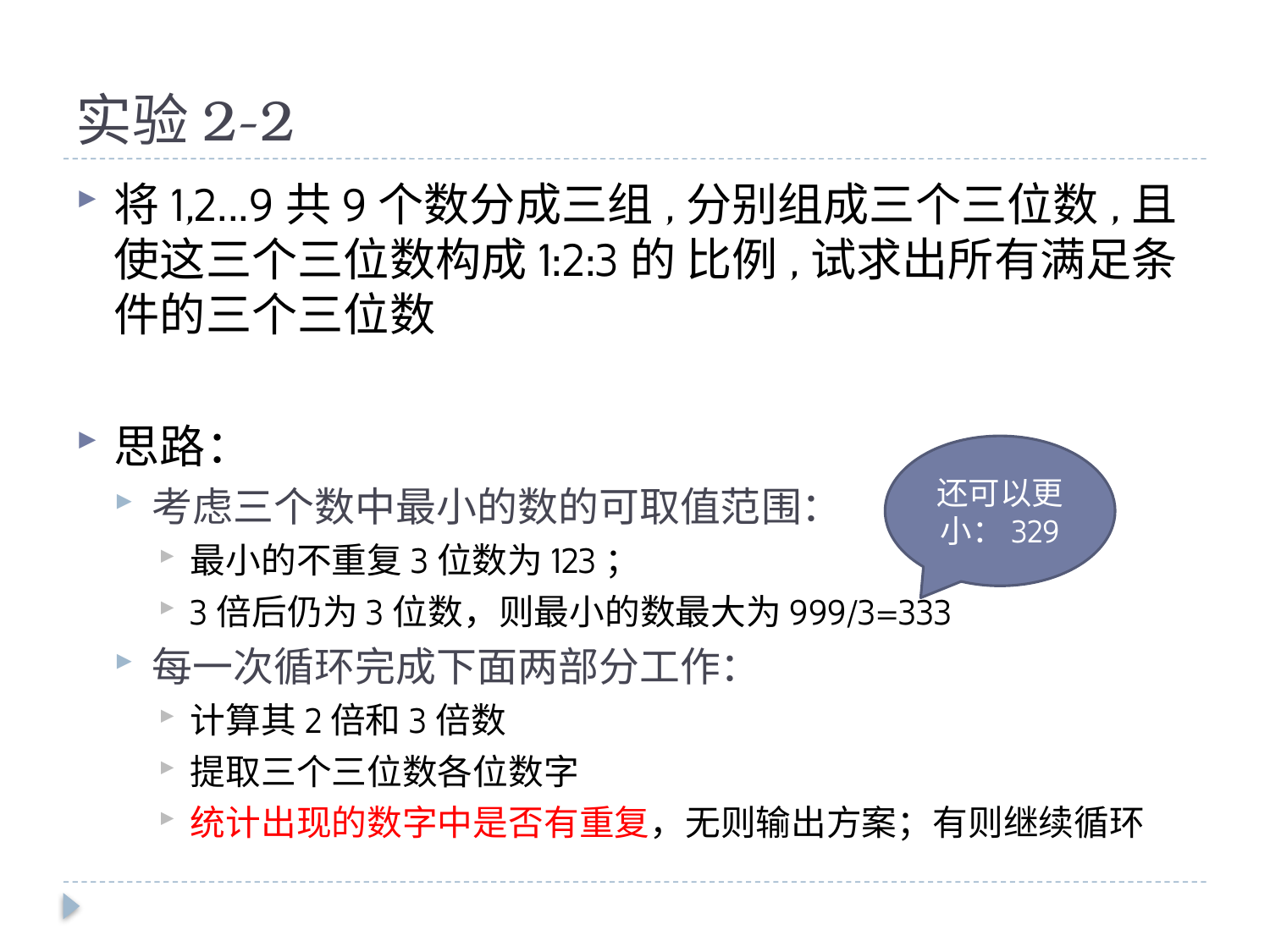

# 实验2-2
将1,2...9共9个数分成三组,分别组成三个三位数,且使这三个三位数构成1:2:3的 比例,试求出所有满足条件的三个三位数

思路：
考虑三个数中最小的数的可取值范围：
最小的不重复3位数为123；
3倍后仍为3位数，则最小的数最大为999/3=333
每一次循环完成下面两部分工作：
计算其2倍和3倍数
提取三个三位数各位数字
统计出现的数字中是否有重复，无则输出方案；有则继续循环
还可以更小：329